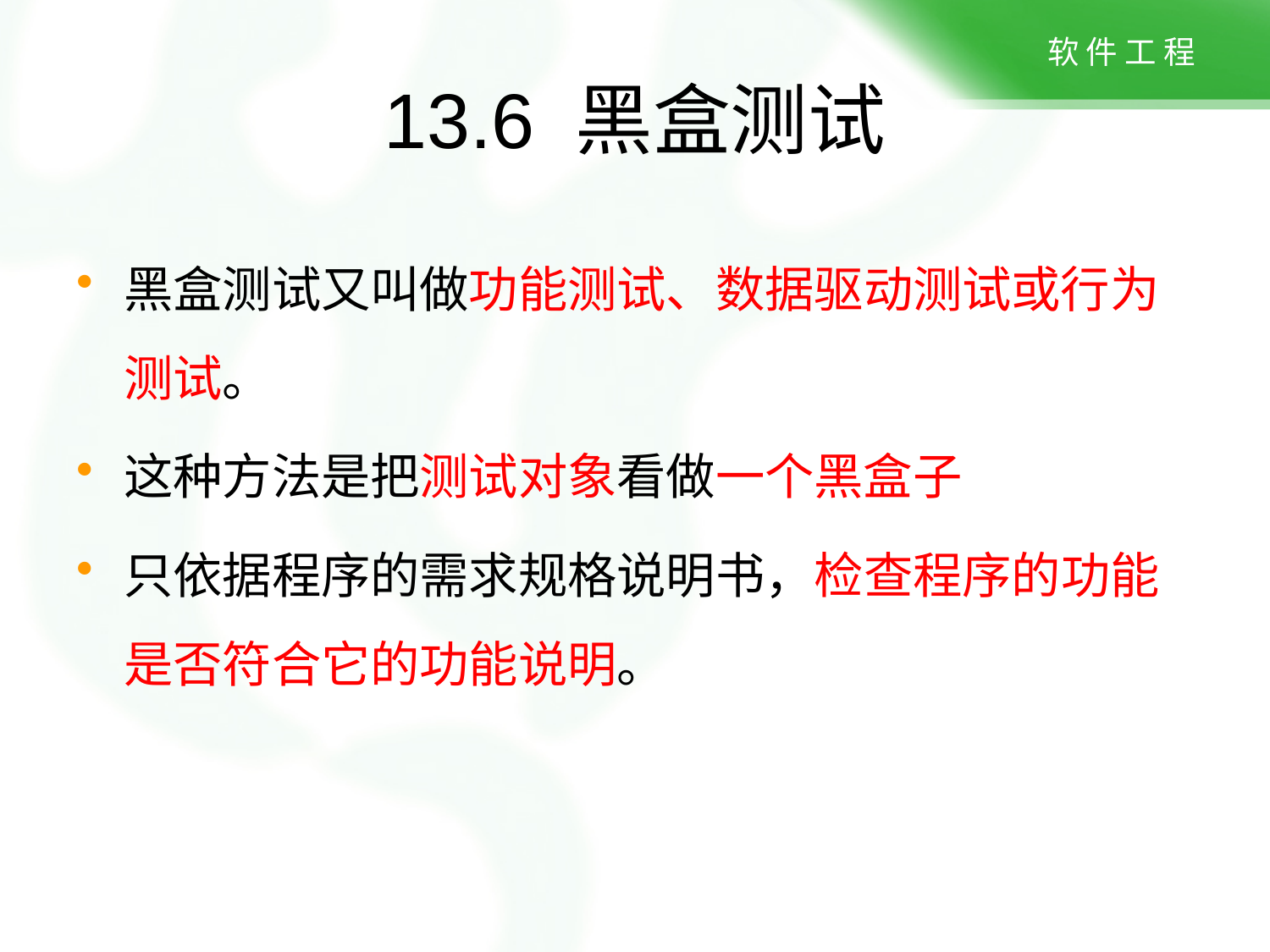

13.6 黑盒测试
黑盒测试又叫做功能测试、数据驱动测试或行为测试。
这种方法是把测试对象看做一个黑盒子
只依据程序的需求规格说明书，检查程序的功能是否符合它的功能说明。